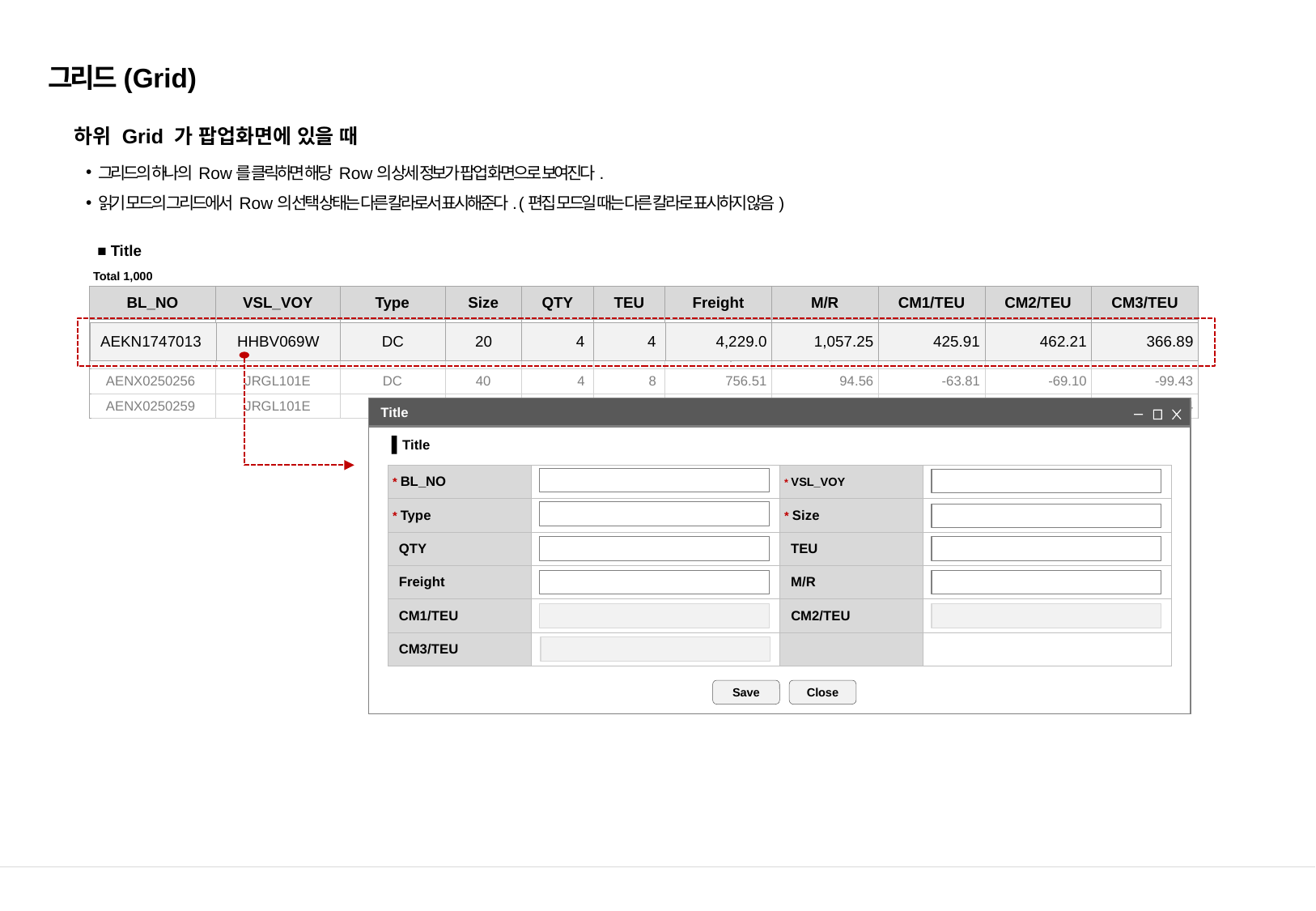

# 그리드(Grid)
하위 Grid 가 팝업화면에 있을 때
그리드의 하나의 Row를 클릭하면 해당 Row의 상세 정보가 팝업 화면으로 보여진다.
읽기 모드의 그리드에서 Row의 선택 상태는 다른 칼라로서 표시해준다.  (편집 모드일 때는 다른 칼라로 표시하지 않음)
■ Title
Total 1,000
| BL\_NO | VSL\_VOY | Type | Size | QTY | TEU | Freight | M/R | CM1/TEU | CM2/TEU | CM3/TEU |
| --- | --- | --- | --- | --- | --- | --- | --- | --- | --- | --- |
| ACSZ0045198 | JMHM821E | DC | 4H | 3 | 6 | 3,895.45 | 649.24 | 551.78 | 549.66 | 506.59 |
| AEKN1747013 | HHBV069W | DC | 20 | 4 | 4 | 4,229.0 | 1,057.25 | 425.91 | 462.21 | 366.89 |
| AENX0250256 | JRGL101E | DC | 40 | 4 | 8 | 756.51 | 94.56 | -63.81 | -69.10 | -99.43 |
| AENX0250259 | JRGL101E | DC | 4H | 3 | 6 | 581.57 | 96.92 | -63.63 | -68.97 | -109.24 |

| AEKN1747013 | HHBV069W | DC | 20 | 4 | 4 | 4,229.0 | 1,057.25 | 425.91 | 462.21 | 366.89 |
| --- | --- | --- | --- | --- | --- | --- | --- | --- | --- | --- |
Title

▌Title
| \* BL\_NO |  | \* VSL\_VOY |  |
| --- | --- | --- | --- |
| \* Type |  | \* Size |  |
| QTY |  | TEU |  |
| Freight |  | M/R |  |
| CM1/TEU |  | CM2/TEU |  |
| CM3/TEU |  |  |  |

Save
Close